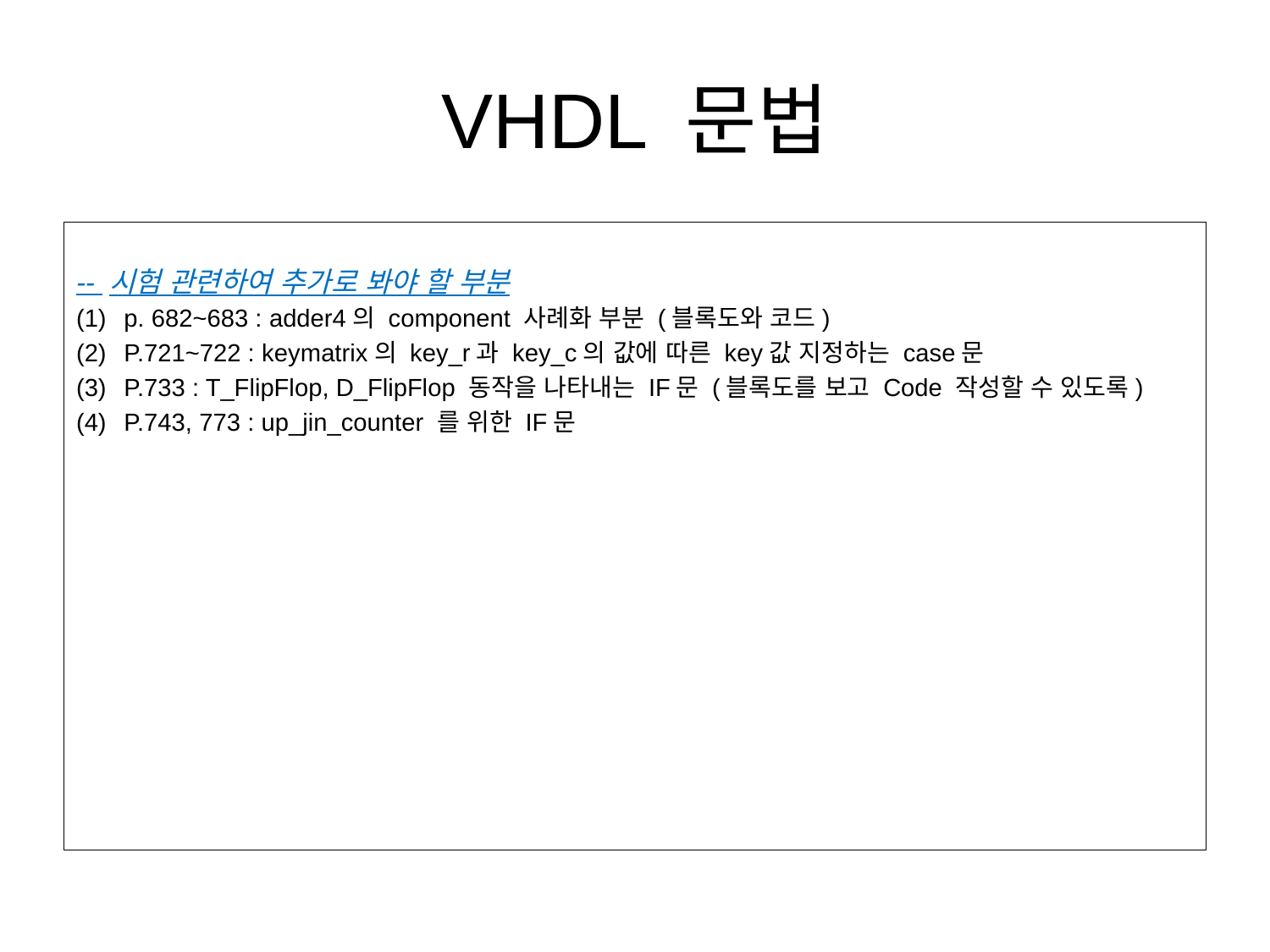

# VHDL 문법

-- 시험 관련하여 추가로 봐야 할 부분
p. 682~683 : adder4의 component 사례화 부분 (블록도와 코드)
P.721~722 : keymatrix의 key_r과 key_c의 값에 따른 key값 지정하는 case문
P.733 : T_FlipFlop, D_FlipFlop 동작을 나타내는 IF문 (블록도를 보고 Code 작성할 수 있도록)
P.743, 773 : up_jin_counter 를 위한 IF문